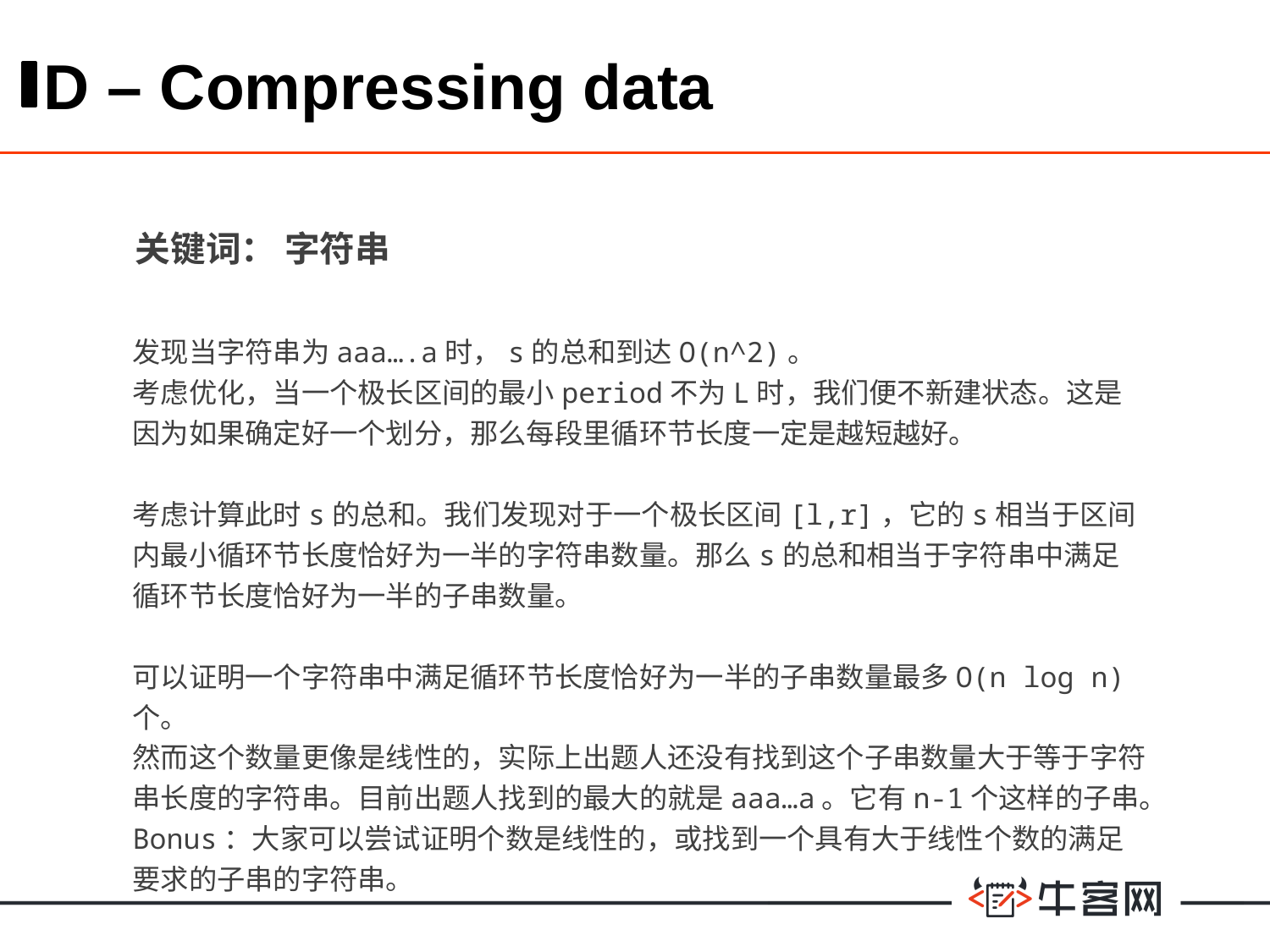

D – Compressing data

关键词： 字符串

发现当字符串为aaa….a时，s的总和到达O(n^2)。
考虑优化，当一个极长区间的最小period不为L时，我们便不新建状态。这是因为如果确定好一个划分，那么每段里循环节长度一定是越短越好。

考虑计算此时s的总和。我们发现对于一个极长区间[l,r]，它的s相当于区间内最小循环节长度恰好为一半的字符串数量。那么s的总和相当于字符串中满足循环节长度恰好为一半的子串数量。

可以证明一个字符串中满足循环节长度恰好为一半的子串数量最多O(n log n)个。
然而这个数量更像是线性的，实际上出题人还没有找到这个子串数量大于等于字符串长度的字符串。目前出题人找到的最大的就是aaa…a。它有n-1个这样的子串。
Bonus：大家可以尝试证明个数是线性的，或找到一个具有大于线性个数的满足要求的子串的字符串。